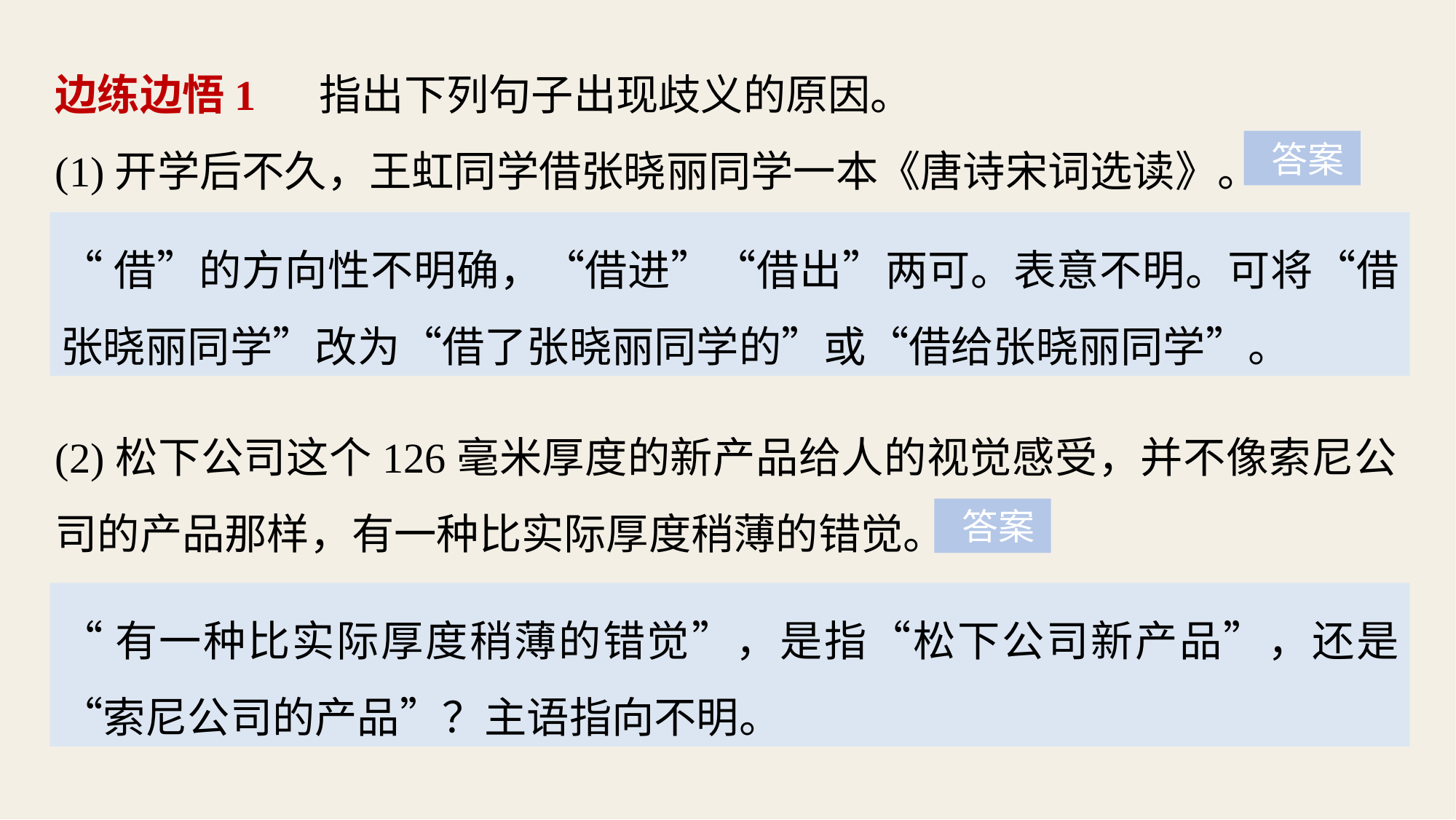

边练边悟1 　指出下列句子出现歧义的原因。
(1)开学后不久，王虹同学借张晓丽同学一本《唐诗宋词选读》。
 答案
“借”的方向性不明确，“借进”“借出”两可。表意不明。可将“借张晓丽同学”改为“借了张晓丽同学的”或“借给张晓丽同学”。
(2)松下公司这个126毫米厚度的新产品给人的视觉感受，并不像索尼公司的产品那样，有一种比实际厚度稍薄的错觉。
 答案
“有一种比实际厚度稍薄的错觉”，是指“松下公司新产品”，还是“索尼公司的产品”？主语指向不明。